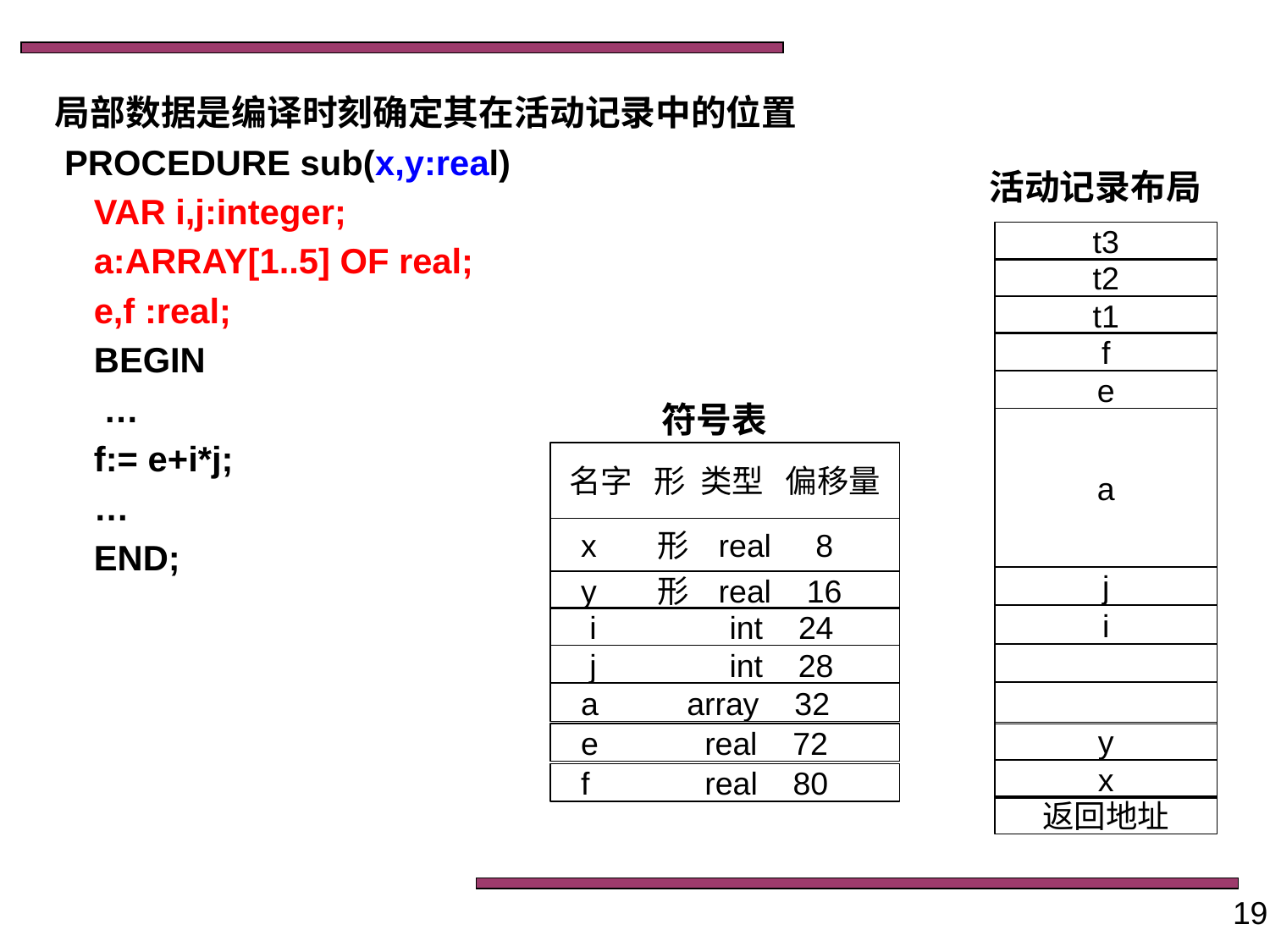

局部数据是编译时刻确定其在活动记录中的位置
 PROCEDURE sub(x,y:real)
    VAR i,j:integer;
    a:ARRAY[1..5] OF real;
    e,f :real;
    BEGIN
     …
    f:= e+i*j;
    …
    END;
活动记录布局
t3
t2
t1
f
e
符号表
a
名字   形  类型   偏移量
  x      形   real     8
j
  y      形   real    16
i
   i               int    24

   j               int    28

  a          array    32
y
  e            real    72
x
  f             real    80
返回地址
19